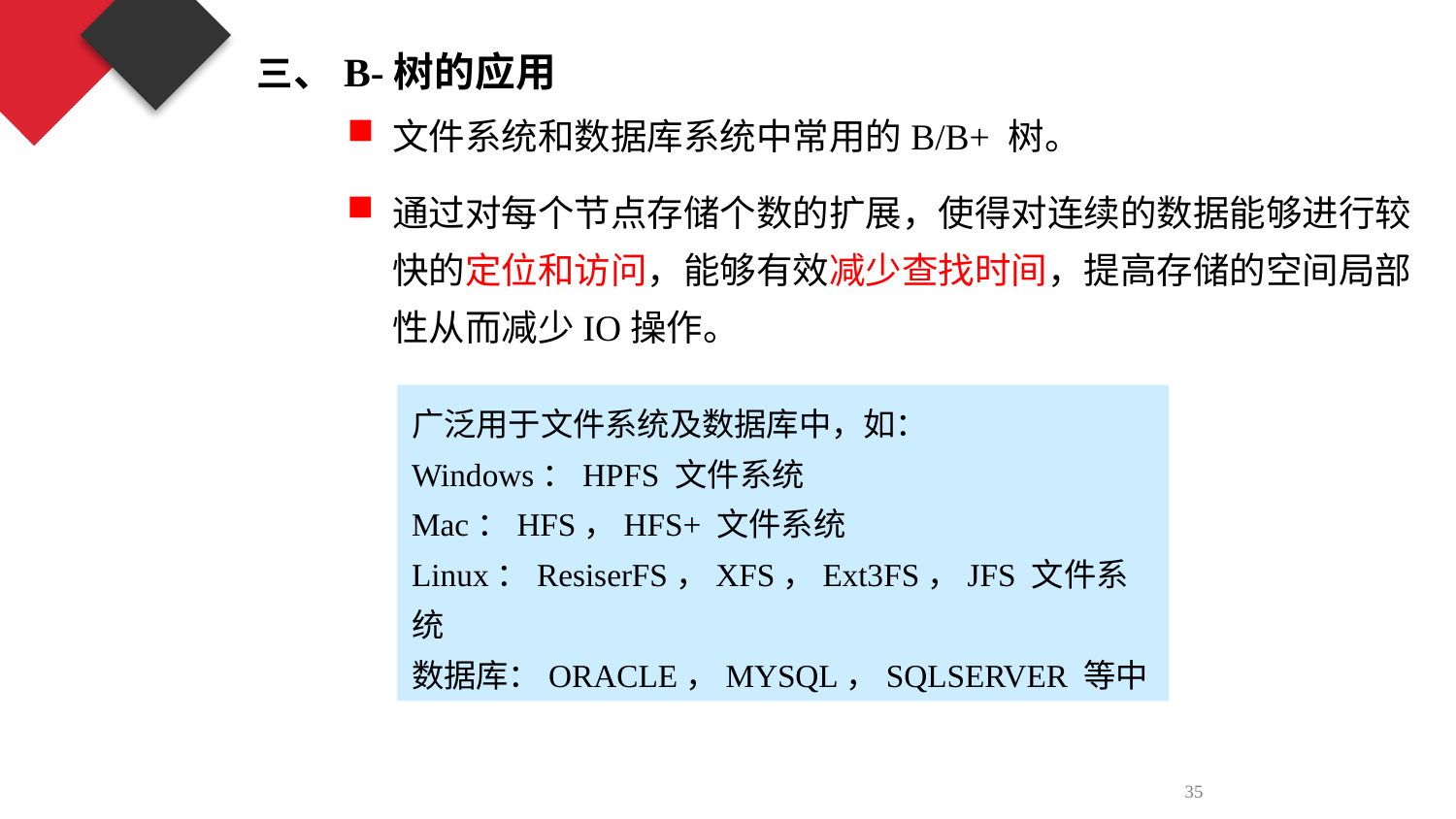

三、B-树的应用
文件系统和数据库系统中常用的B/B+ 树。
通过对每个节点存储个数的扩展，使得对连续的数据能够进行较快的定位和访问，能够有效减少查找时间，提高存储的空间局部性从而减少IO操作。
广泛用于文件系统及数据库中，如：
Windows：HPFS 文件系统
Mac：HFS，HFS+ 文件系统
Linux：ResiserFS，XFS，Ext3FS，JFS 文件系统
数据库：ORACLE，MYSQL，SQLSERVER 等中
35